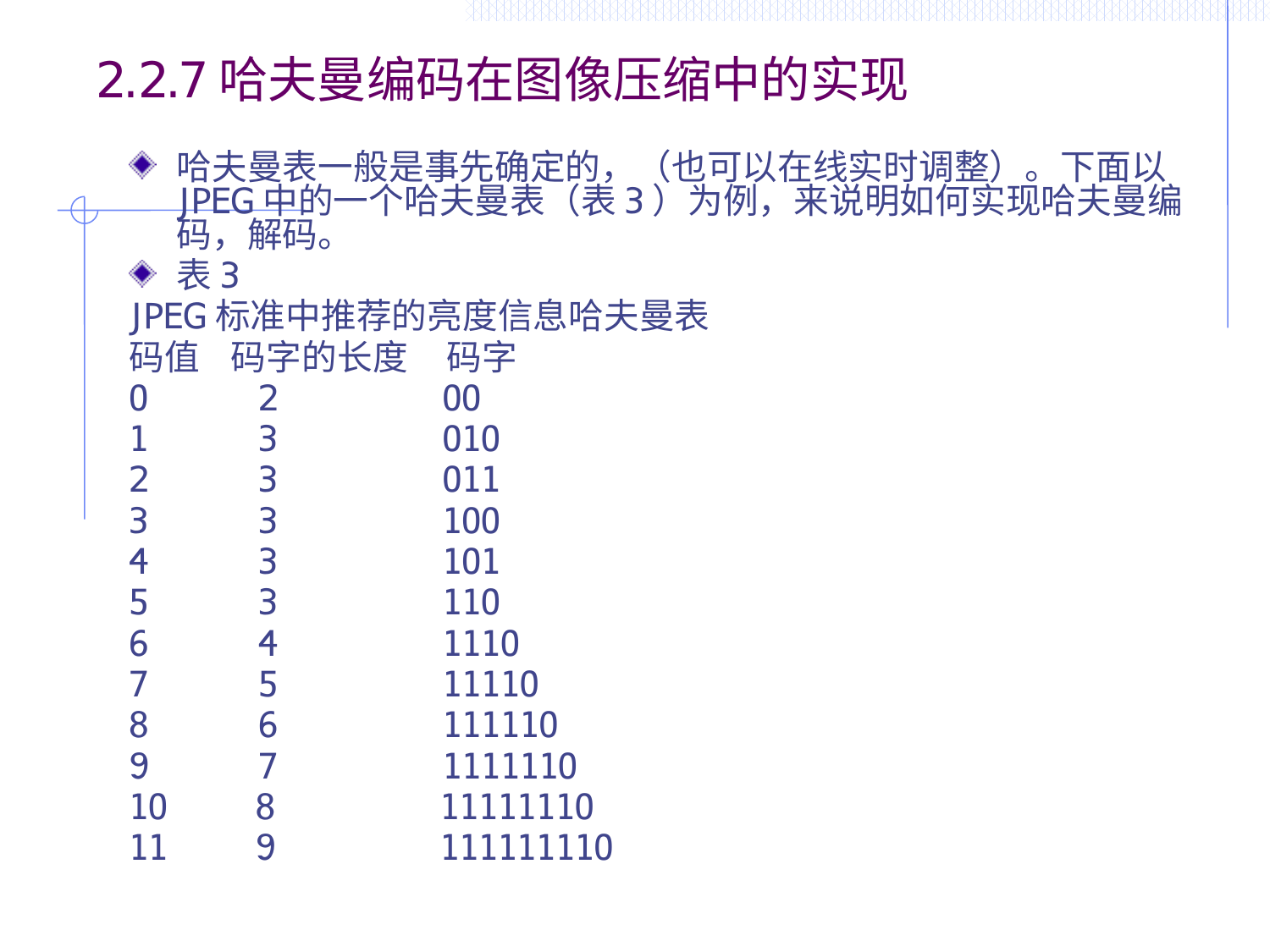

# 2.2.7哈夫曼编码在图像压缩中的实现
哈夫曼表一般是事先确定的，（也可以在线实时调整）。下面以JPEG中的一个哈夫曼表（表3）为例，来说明如何实现哈夫曼编码，解码。
表3
JPEG标准中推荐的亮度信息哈夫曼表
码值    码字的长度     码字
0          2               00
1          3               010
2          3               011
3          3               100
4          3               101
5          3               110
6          4               1110
7          5               11110
8          6               111110
9          7               1111110
10        8               11111110
11        9               111111110